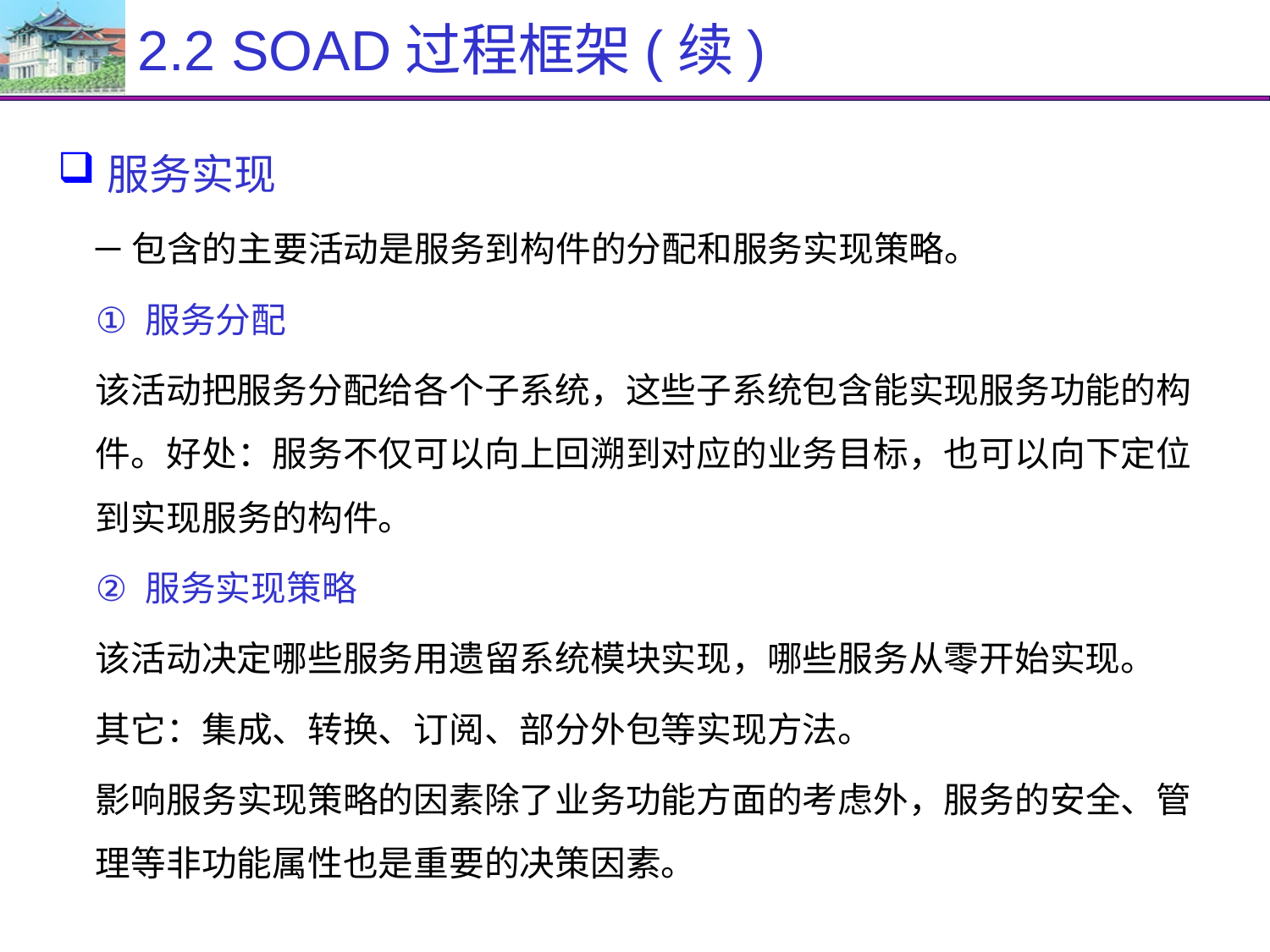

# 2.2 SOAD过程框架(续)
服务实现
包含的主要活动是服务到构件的分配和服务实现策略。
服务分配
该活动把服务分配给各个子系统，这些子系统包含能实现服务功能的构件。好处：服务不仅可以向上回溯到对应的业务目标，也可以向下定位到实现服务的构件。
服务实现策略
该活动决定哪些服务用遗留系统模块实现，哪些服务从零开始实现。
其它：集成、转换、订阅、部分外包等实现方法。
影响服务实现策略的因素除了业务功能方面的考虑外，服务的安全、管理等非功能属性也是重要的决策因素。